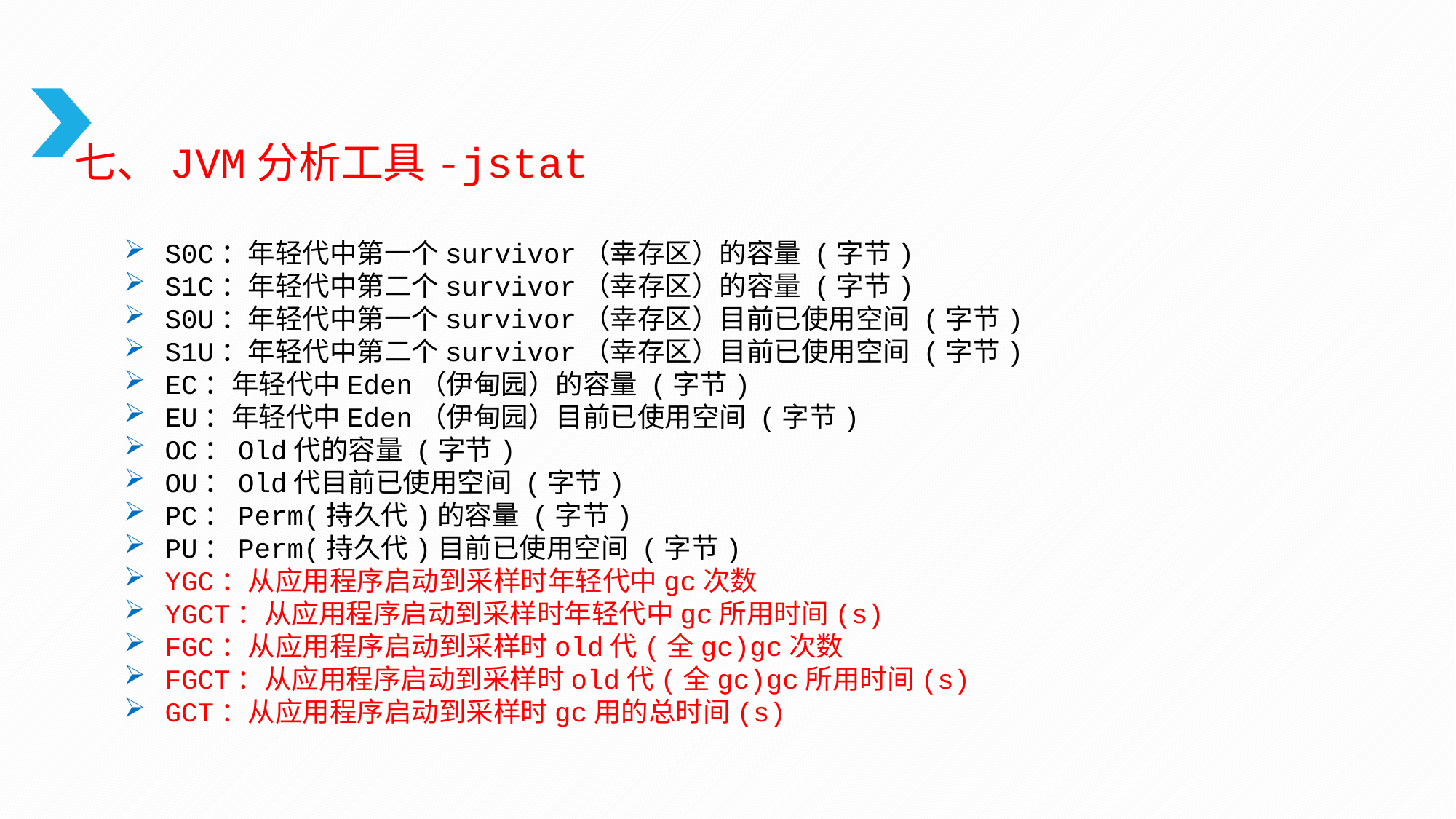

七、JVM分析工具-jstat
S0C：年轻代中第一个survivor（幸存区）的容量 (字节)
S1C：年轻代中第二个survivor（幸存区）的容量 (字节)
S0U：年轻代中第一个survivor（幸存区）目前已使用空间 (字节)
S1U：年轻代中第二个survivor（幸存区）目前已使用空间 (字节)
EC：年轻代中Eden（伊甸园）的容量 (字节)
EU：年轻代中Eden（伊甸园）目前已使用空间 (字节)
OC：Old代的容量 (字节)
OU：Old代目前已使用空间 (字节)
PC：Perm(持久代)的容量 (字节)
PU：Perm(持久代)目前已使用空间 (字节)
YGC：从应用程序启动到采样时年轻代中gc次数
YGCT：从应用程序启动到采样时年轻代中gc所用时间(s)
FGC：从应用程序启动到采样时old代(全gc)gc次数
FGCT：从应用程序启动到采样时old代(全gc)gc所用时间(s)
GCT：从应用程序启动到采样时gc用的总时间(s)